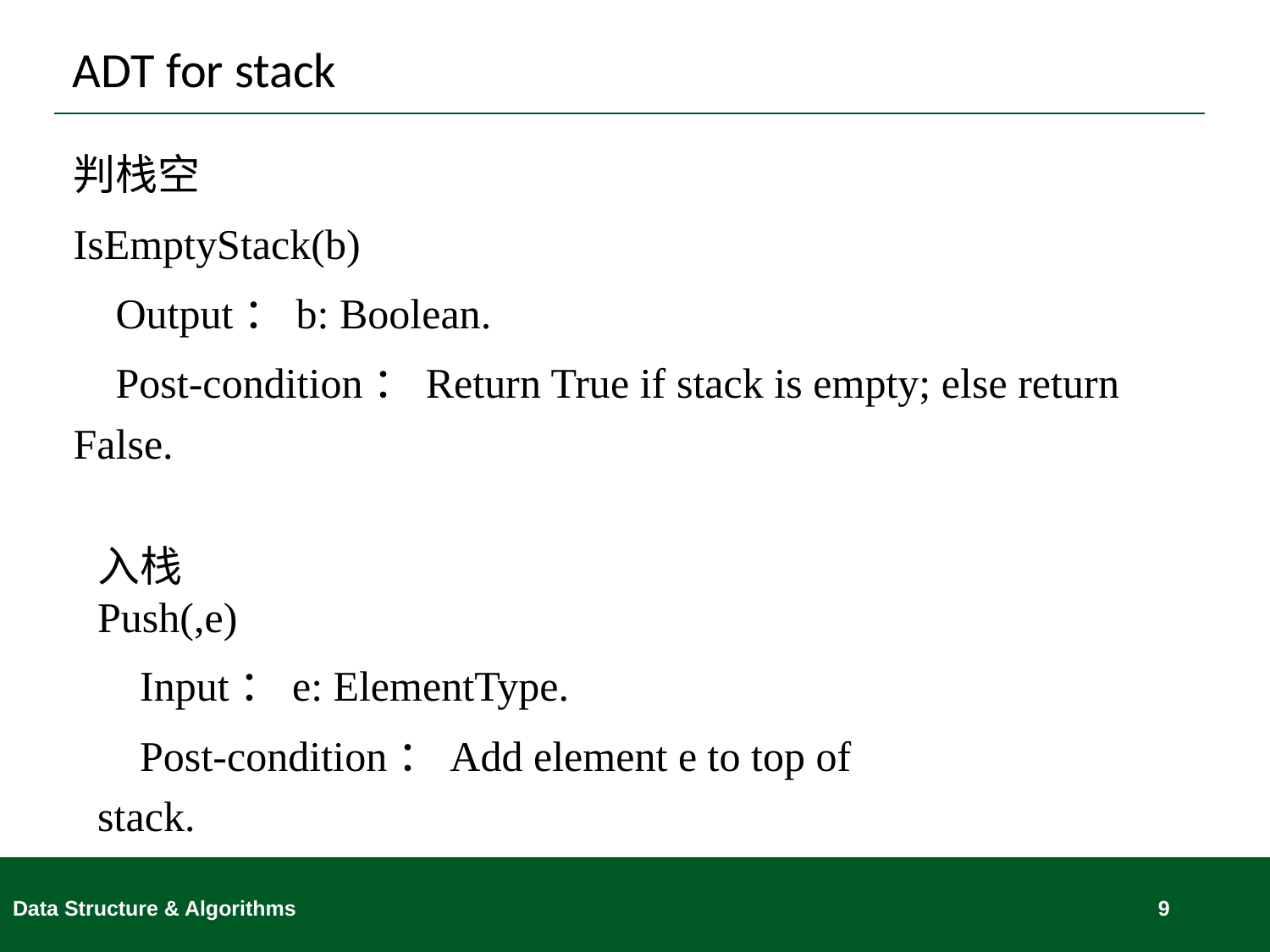

# ADT for stack
判栈空
IsEmptyStack(b)
    Output：b: Boolean.
    Post-condition：Return True if stack is empty; else return False.
入栈
Push(,e)
    Input：e: ElementType.
    Post-condition：Add element e to top of stack.
Data Structure & Algorithms
9